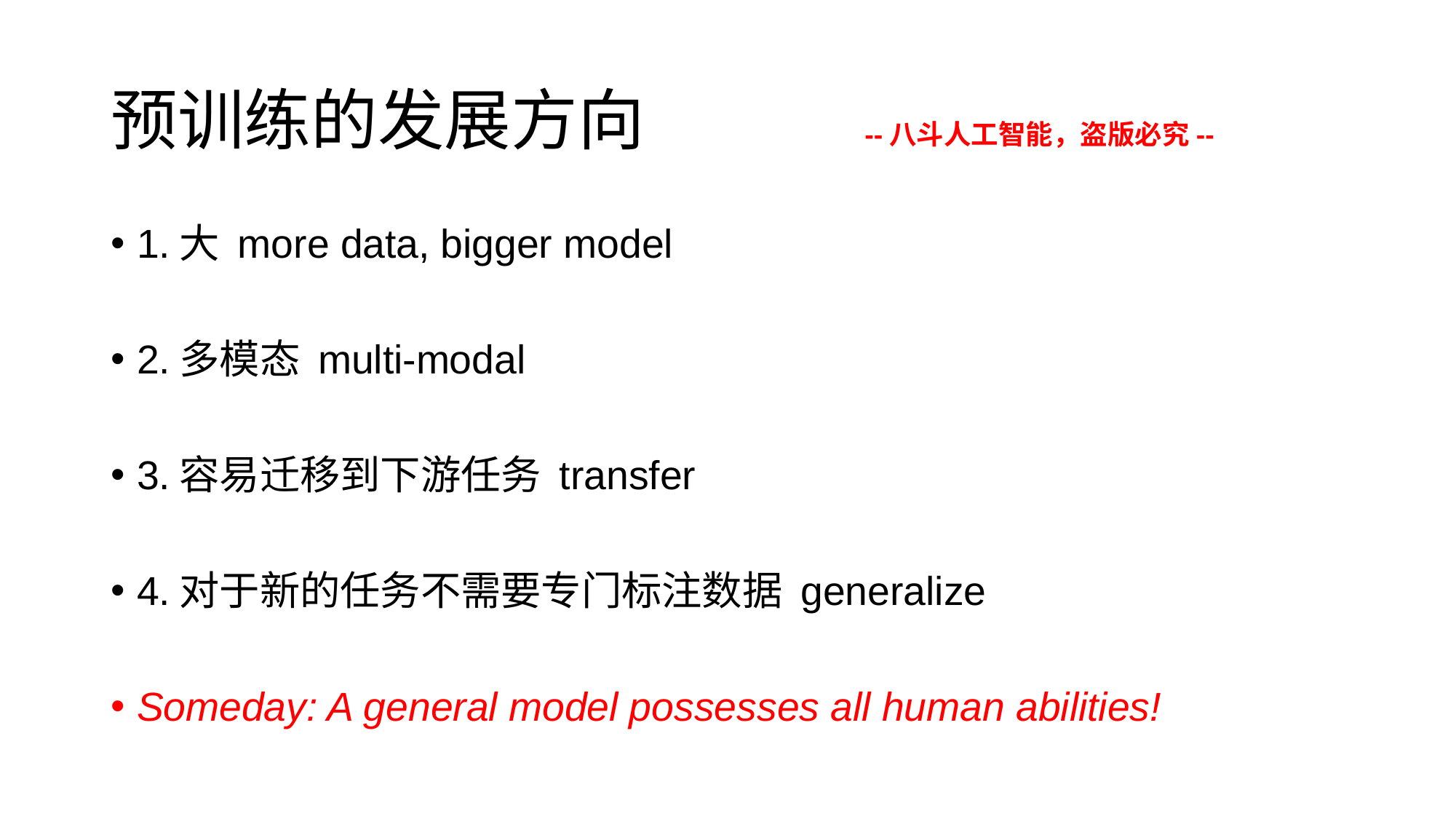

# 预训练的发展方向
--八斗人工智能，盗版必究--
1.大 more data, bigger model

2.多模态 multi-modal

3.容易迁移到下游任务 transfer

4.对于新的任务不需要专门标注数据 generalize

Someday: A general model possesses all human abilities!